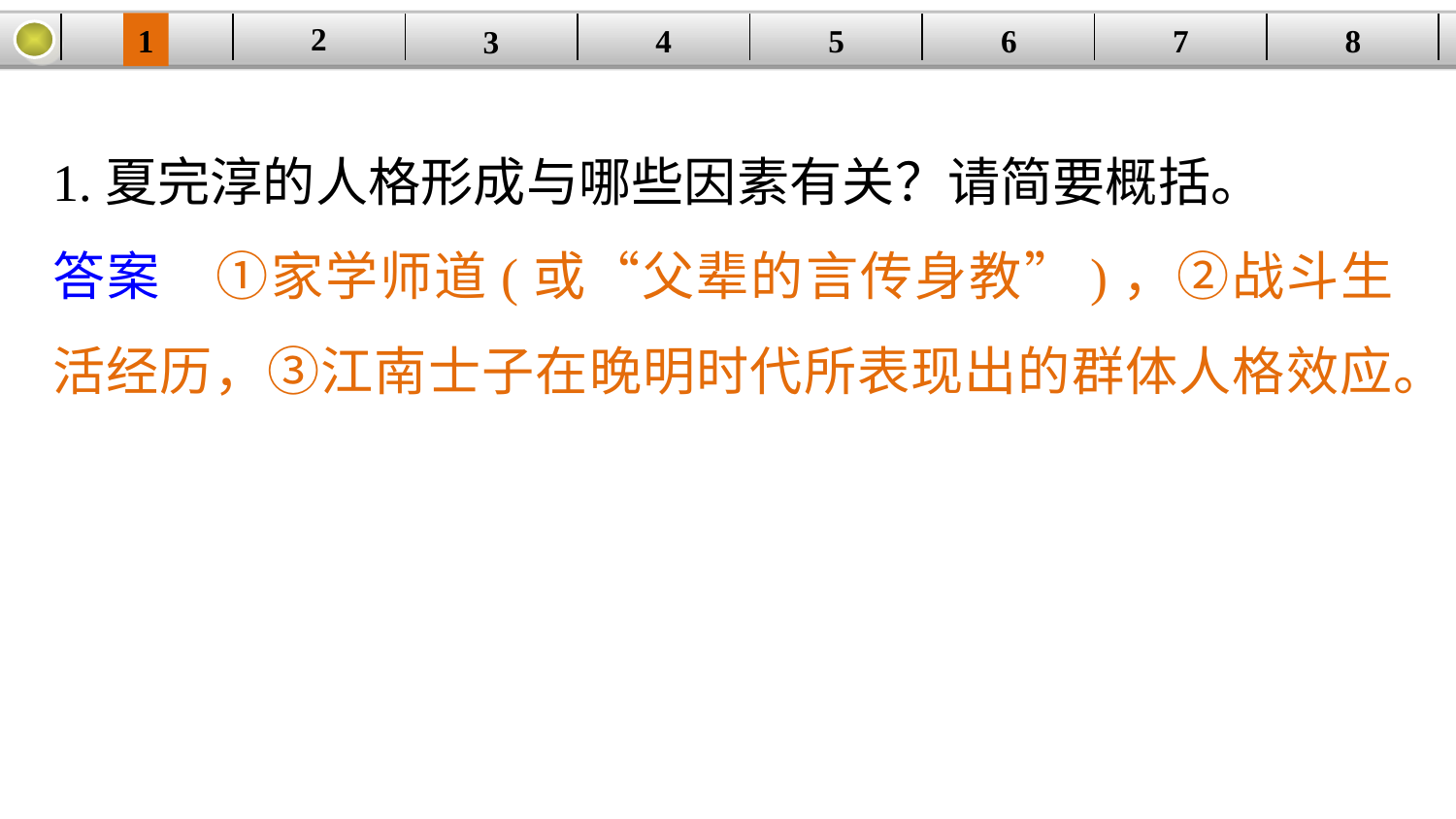

2
1
8
7
6
|  |  |  |  |  |  |  |  |
| --- | --- | --- | --- | --- | --- | --- | --- |
5
4
3

1.夏完淳的人格形成与哪些因素有关？请简要概括。
答案　①家学师道(或“父辈的言传身教”)，②战斗生活经历，③江南士子在晚明时代所表现出的群体人格效应。